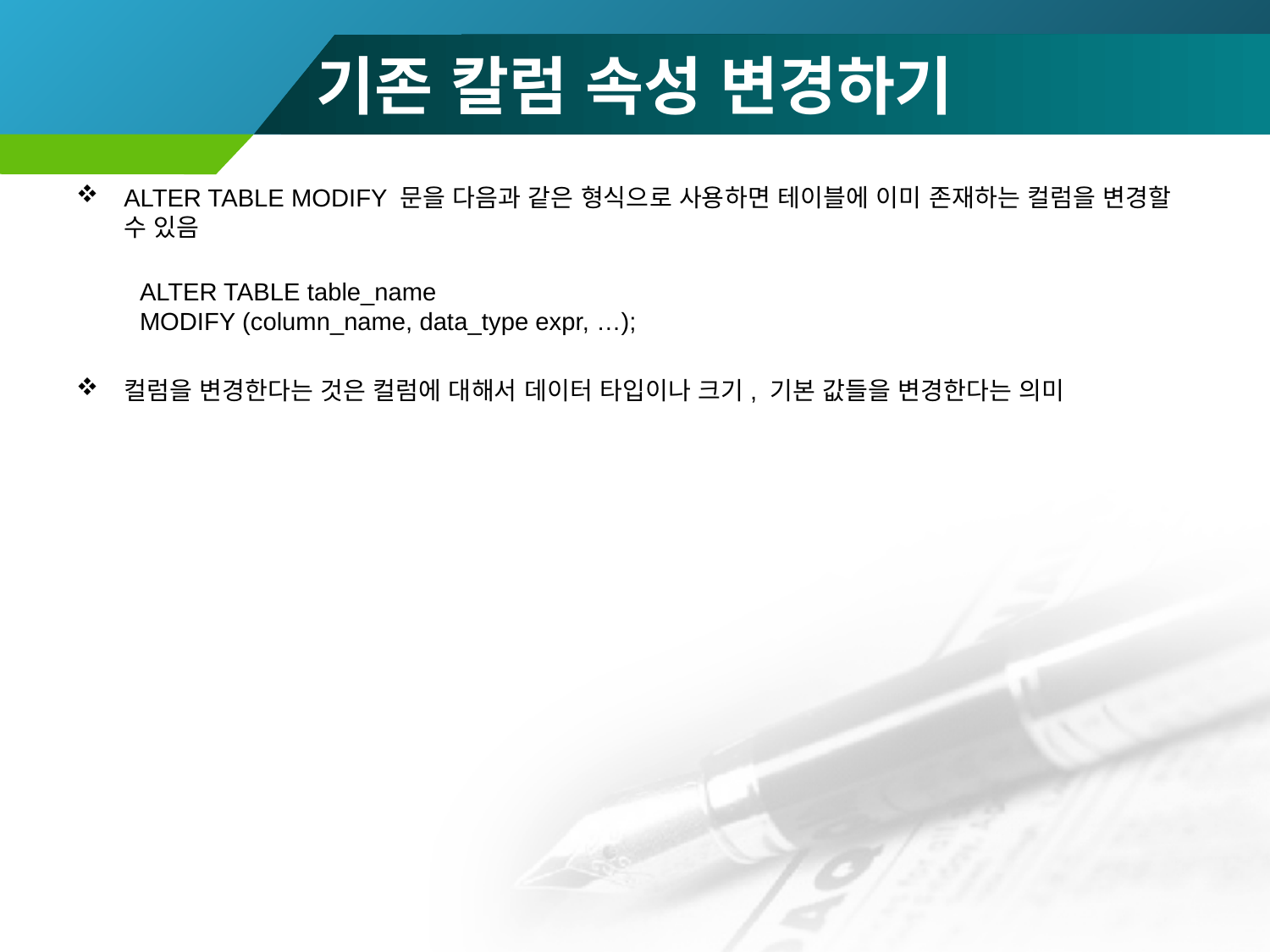

# 기존 칼럼 속성 변경하기
ALTER TABLE MODIFY 문을 다음과 같은 형식으로 사용하면 테이블에 이미 존재하는 컬럼을 변경할 수 있음

ALTER TABLE table_name
MODIFY (column_name, data_type expr, …);

컬럼을 변경한다는 것은 컬럼에 대해서 데이터 타입이나 크기, 기본 값들을 변경한다는 의미